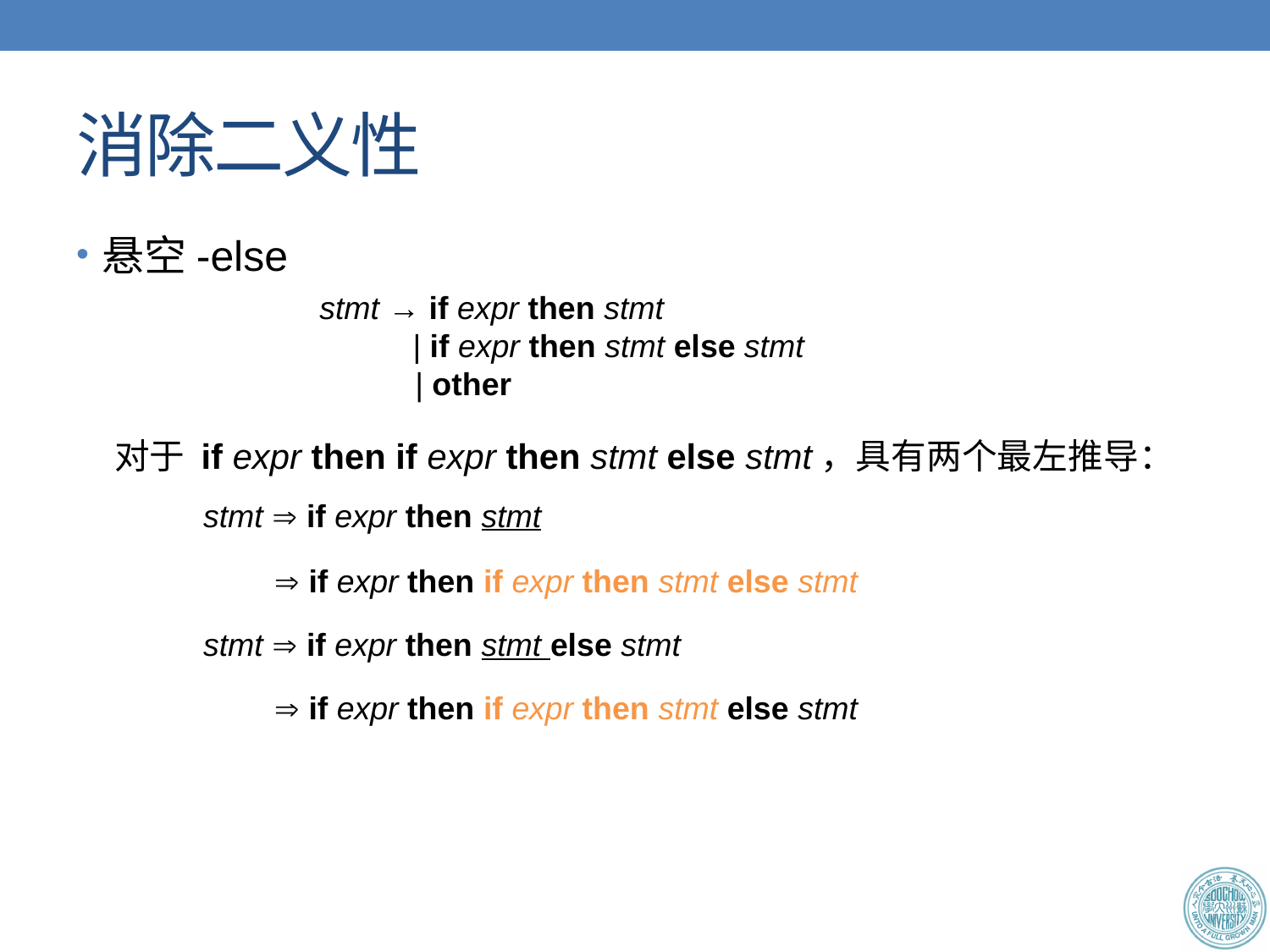

# 消除二义性
悬空-else

对于 if expr then if expr then stmt else stmt，具有两个最左推导：
	stmt ⇒ if expr then stmt
	        ⇒ if expr then if expr then stmt else stmt
	stmt ⇒ if expr then stmt else stmt
	        ⇒ if expr then if expr then stmt else stmt

stmt → if expr then stmt
	            | if expr then stmt else stmt
	  	| other